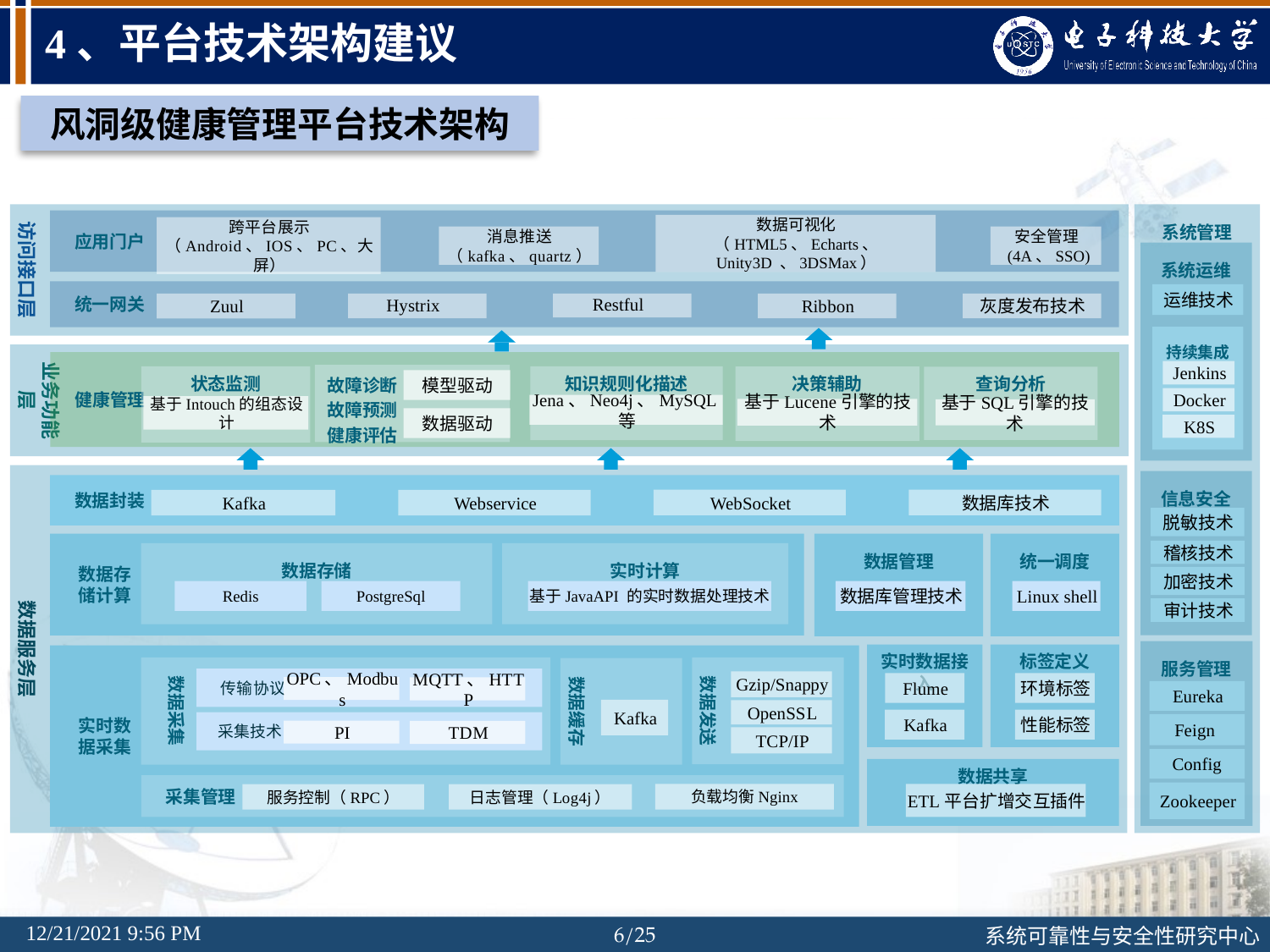

# 4、平台技术架构建议
风洞级健康管理平台技术架构
访问接口层
系统管理
  应用门户
数据可视化
（HTML5、Echarts、 Unity3D 、3DSMax）
跨平台展示
（Android、IOS、PC、大屏）
消息推送
（kafka、quartz）
安全管理
 (4A、SSO)
系统运维
  统一网关
Zuul
Hystrix
Restful
Ribbon
灰度发布技术
运维技术
持续集成

业务功能层
  健康管理
Jenkins
故障诊断
故障预测
健康评估
模型驱动
知识规则化描述
Jena、Neo4j、MySQL等
状态监测
基于Intouch的组态设计
决策辅助
基于Lucene引擎的技术
查询分析
基于SQL引擎的技术
Docker
数据驱动
K8S

数据服务层
信息安全
  数据封装
WebSocket
数据库技术
Kafka
Webservice
脱敏技术
   数据存
   储计算
数据管理
统一调度
稽核技术
数据存储
实时计算
加密技术
Redis
PostgreSql
基于JavaAPI 的实时数据处理技术
数据库管理技术
Linux shell
审计技术
服务管理
标签定义
实时数据接入
   实时数
   据采集
数据采集
数据发送
数据缓存
     传输协议
Gzip/Snappy
Flume
环境标签
OPC、Modbus
MQTT、HTTP
Eureka
Kafka
OpenSSL
Kafka
性能标签
     采集技术
Feign
PI
TDM
TCP/IP
Config
数据共享
     采集管理
Zookeeper
ETL平台扩增交互插件
负载均衡Nginx
服务控制（RPC）
日志管理（Log4j）